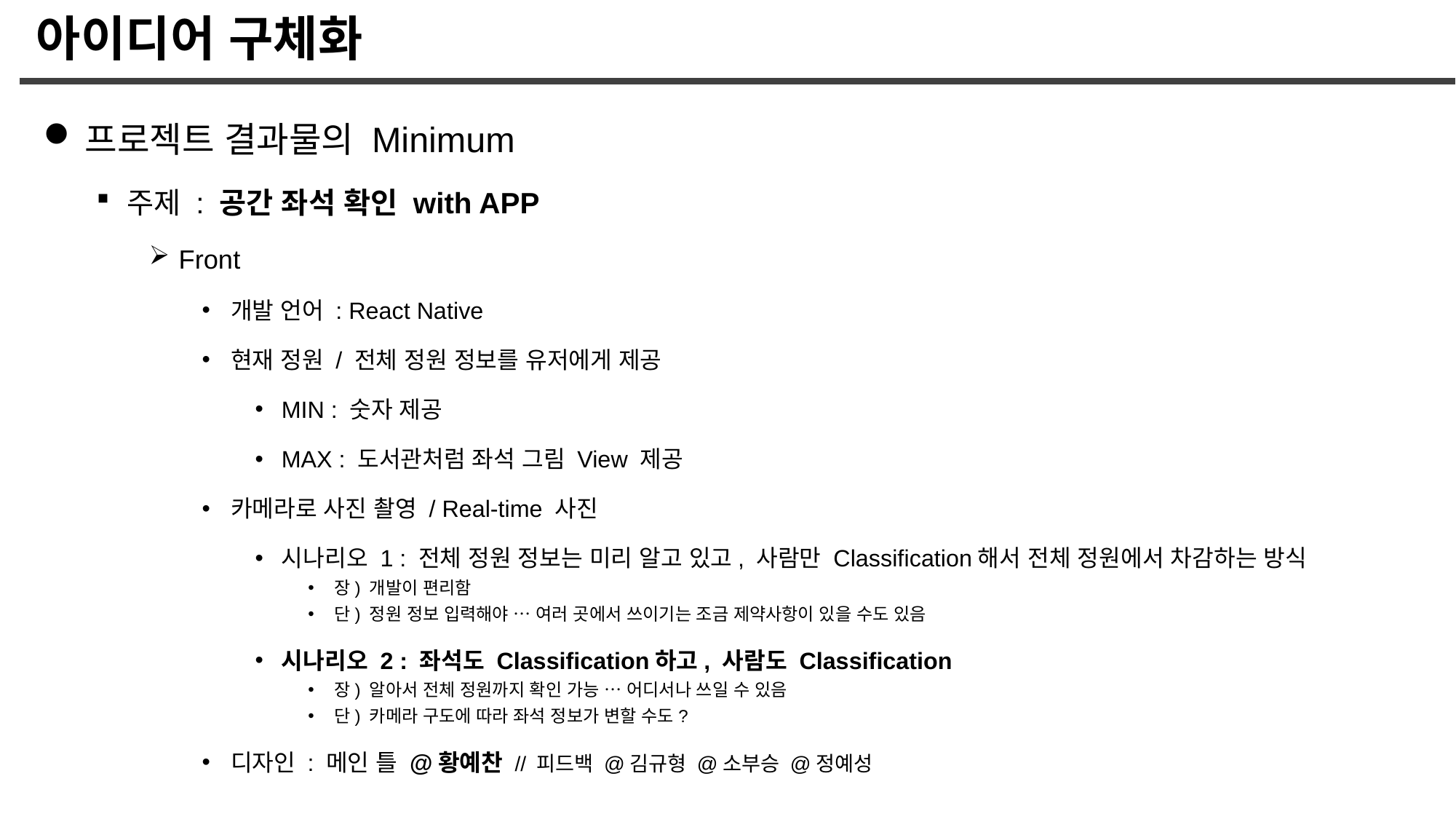

# 아이디어 구체화
프로젝트 결과물의 Minimum
주제 : 공간 좌석 확인 with APP
Front
개발 언어 : React Native
현재 정원 / 전체 정원 정보를 유저에게 제공
MIN : 숫자 제공
MAX : 도서관처럼 좌석 그림 View 제공
카메라로 사진 촬영 / Real-time 사진
시나리오 1 : 전체 정원 정보는 미리 알고 있고, 사람만 Classification해서 전체 정원에서 차감하는 방식
장) 개발이 편리함
단) 정원 정보 입력해야 … 여러 곳에서 쓰이기는 조금 제약사항이 있을 수도 있음
시나리오 2 : 좌석도 Classification하고, 사람도 Classification
장) 알아서 전체 정원까지 확인 가능 … 어디서나 쓰일 수 있음
단) 카메라 구도에 따라 좌석 정보가 변할 수도?
디자인 : 메인 틀 @황예찬 // 피드백 @김규형 @소부승 @정예성